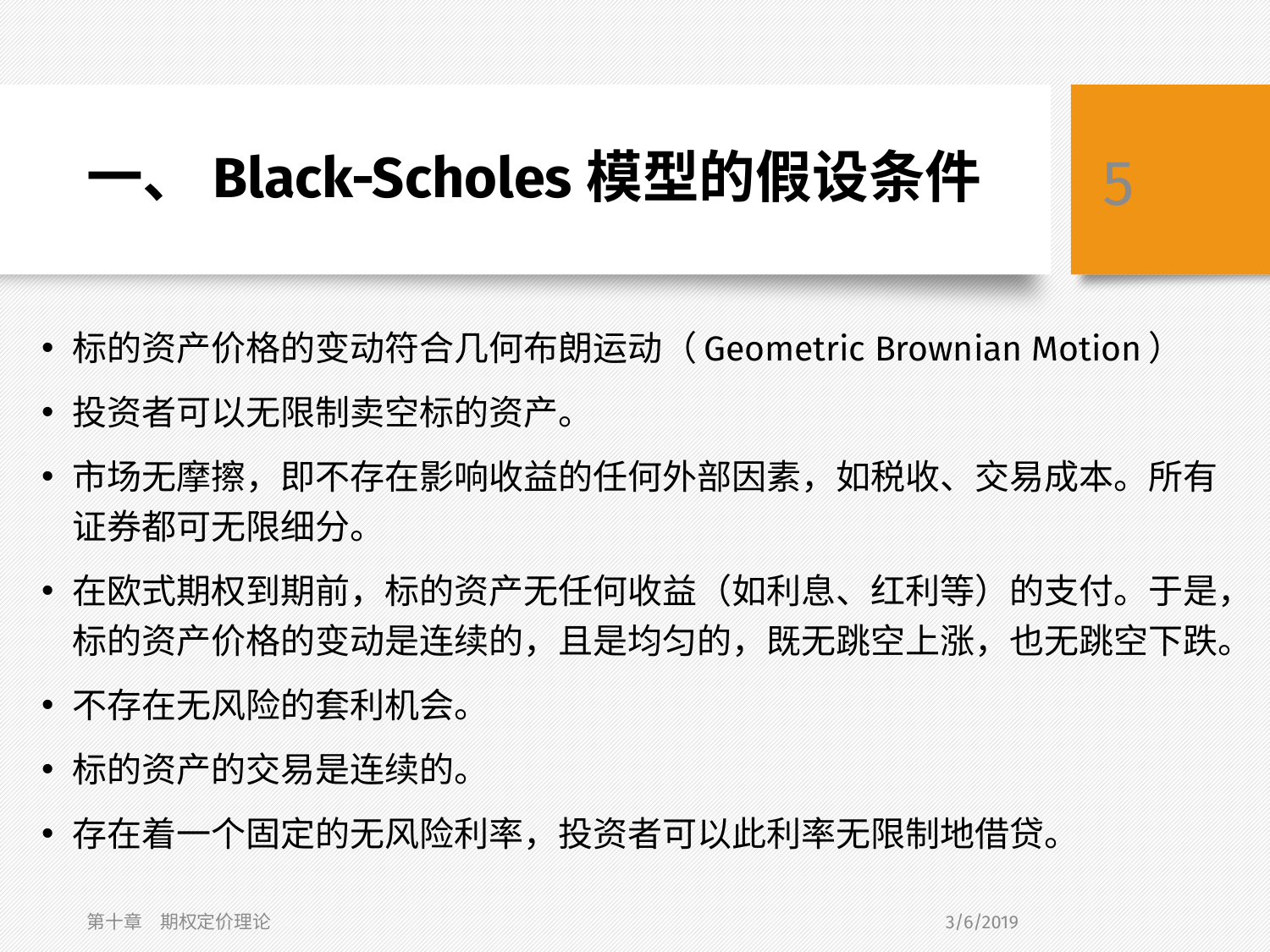

# 一、Black-Scholes模型的假设条件
5
标的资产价格的变动符合几何布朗运动（Geometric Brownian Motion）
投资者可以无限制卖空标的资产。
市场无摩擦，即不存在影响收益的任何外部因素，如税收、交易成本。所有证券都可无限细分。
在欧式期权到期前，标的资产无任何收益（如利息、红利等）的支付。于是，标的资产价格的变动是连续的，且是均匀的，既无跳空上涨，也无跳空下跌。
不存在无风险的套利机会。
标的资产的交易是连续的。
存在着一个固定的无风险利率，投资者可以此利率无限制地借贷。
3/6/2019
第十章　期权定价理论